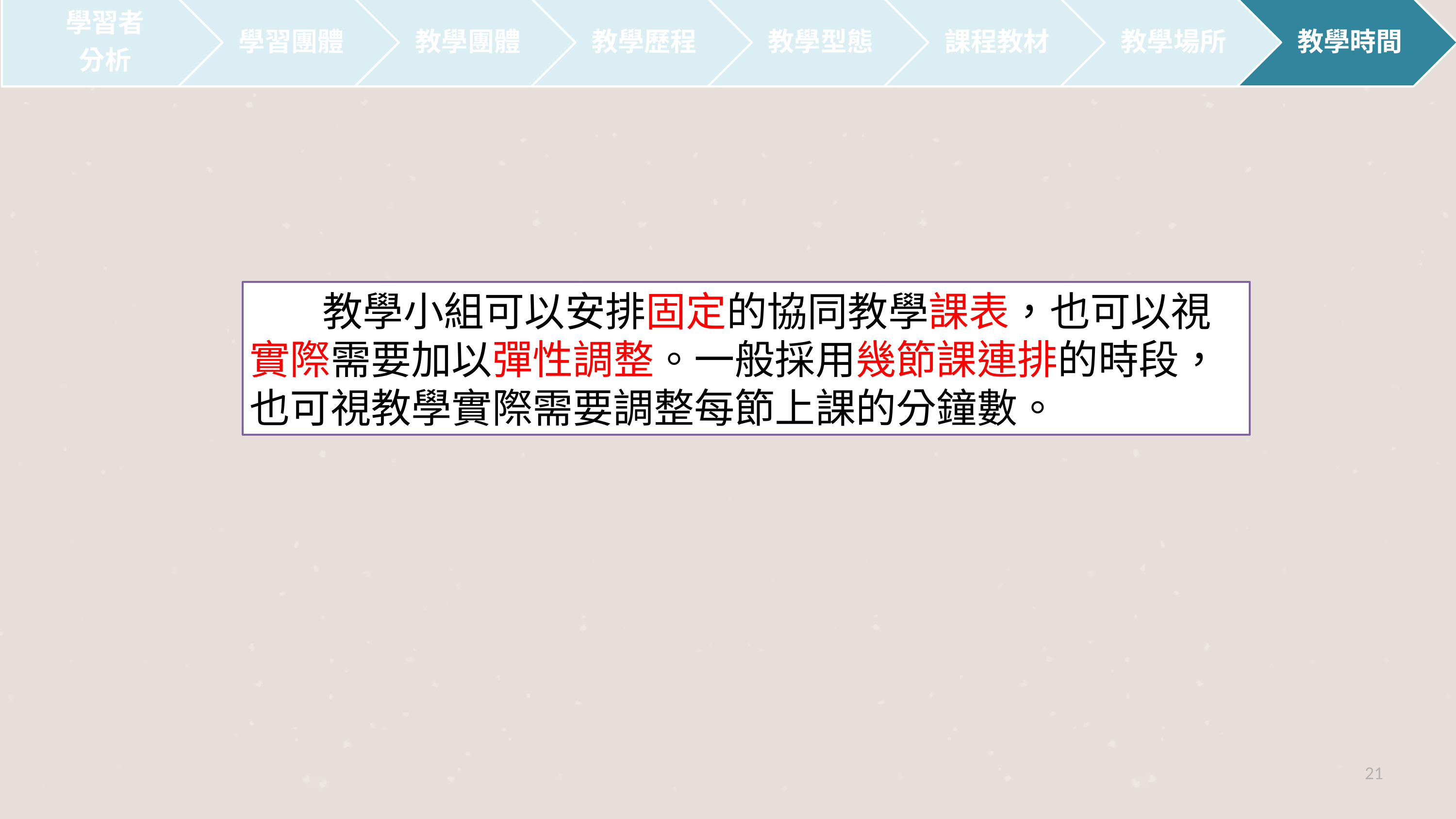

學習者
分析
學習團體
教學團體
教學歷程
教學型態
課程教材
教學場所
教學時間
	教學小組可以安排固定的協同教學課表，也可以視實際需要加以彈性調整。一般採用幾節課連排的時段，也可視教學實際需要調整每節上課的分鐘數。
21